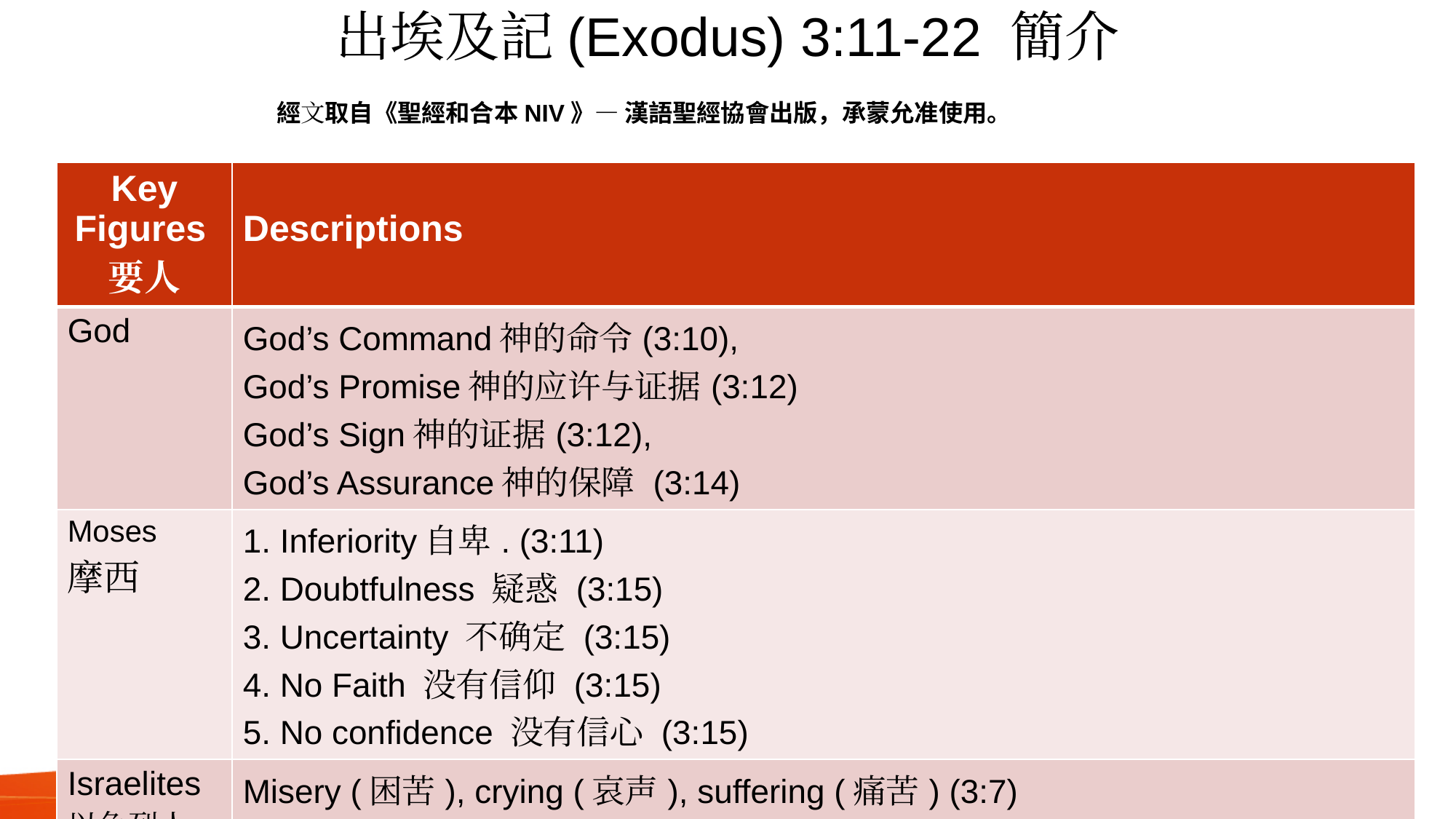

# 出埃及記(Exodus) 3:11-22 簡介
經文取自《聖經和合本NIV》— 漢語聖經協會出版，承蒙允准使用。
| Key Figures要人 | Descriptions |
| --- | --- |
| God | God’s Command神的命令(3:10), God’s Promise神的应许与证据(3:12) God’s Sign神的证据(3:12), God’s Assurance神的保障 (3:14) |
| Moses 摩西 | 1. Inferiority自卑. (3:11) 2. Doubtfulness 疑惑 (3:15) 3. Uncertainty 不确定 (3:15) 4. No Faith 没有信仰 (3:15) 5. No confidence 没有信心 (3:15) |
| Israelites 以色列人 | Misery (困苦), crying (哀声), suffering (痛苦) (3:7) |